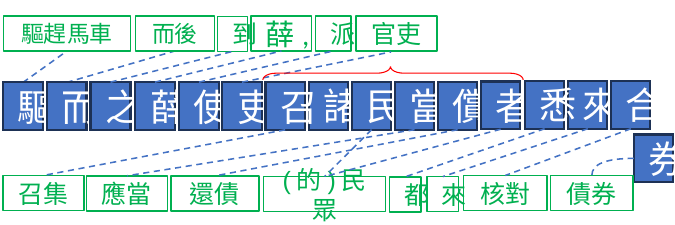

而後
派
驅趕馬車
薛,
官吏
到
悉
來
合
者
諸
民
當
償
之
吏
召
薛
使
驅
而
券
召集
核對
債券
應當
還債
(的)民眾
來
都